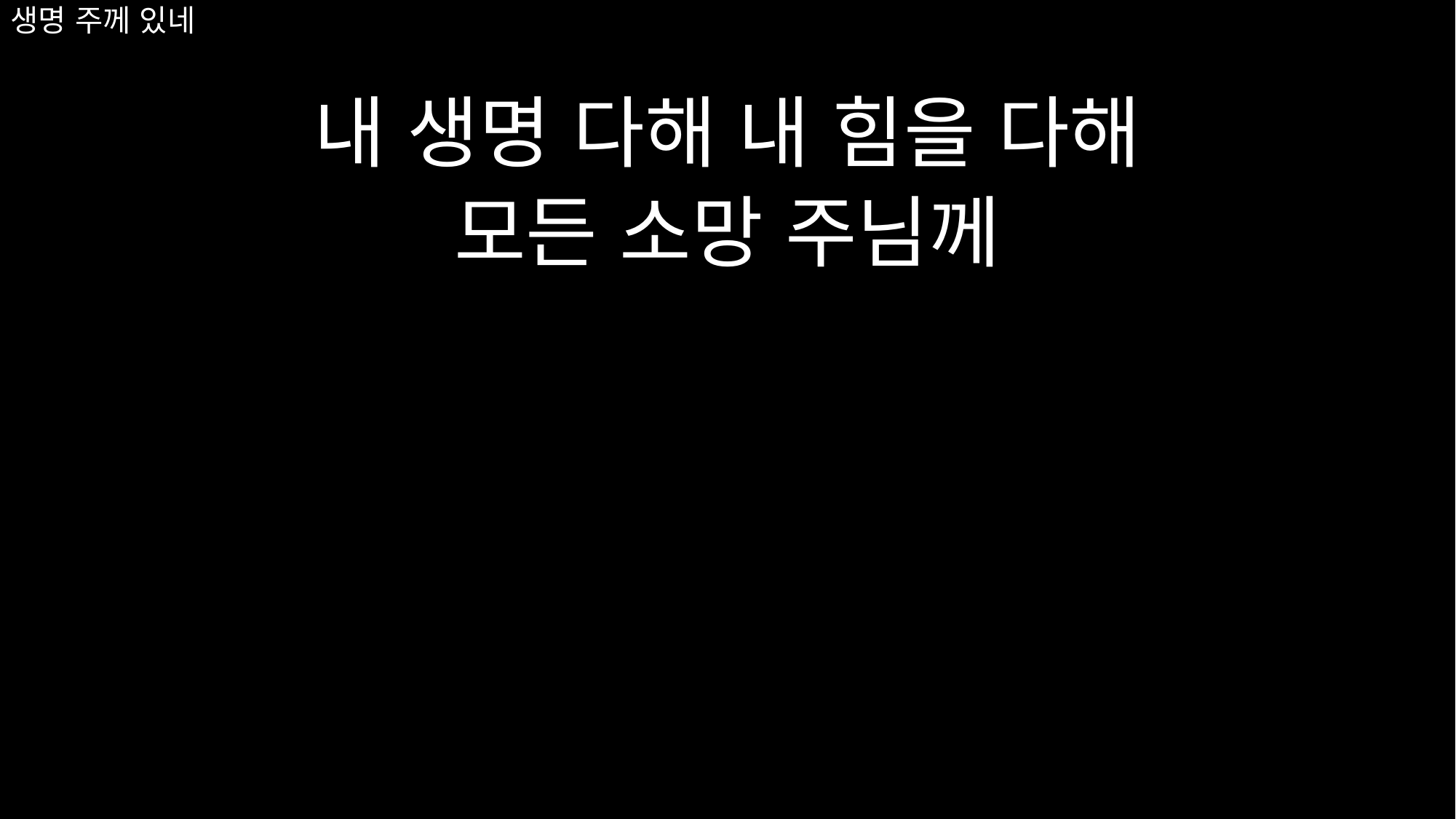

# 생명 주께 있네
내 생명 다해 내 힘을 다해
모든 소망 주님께